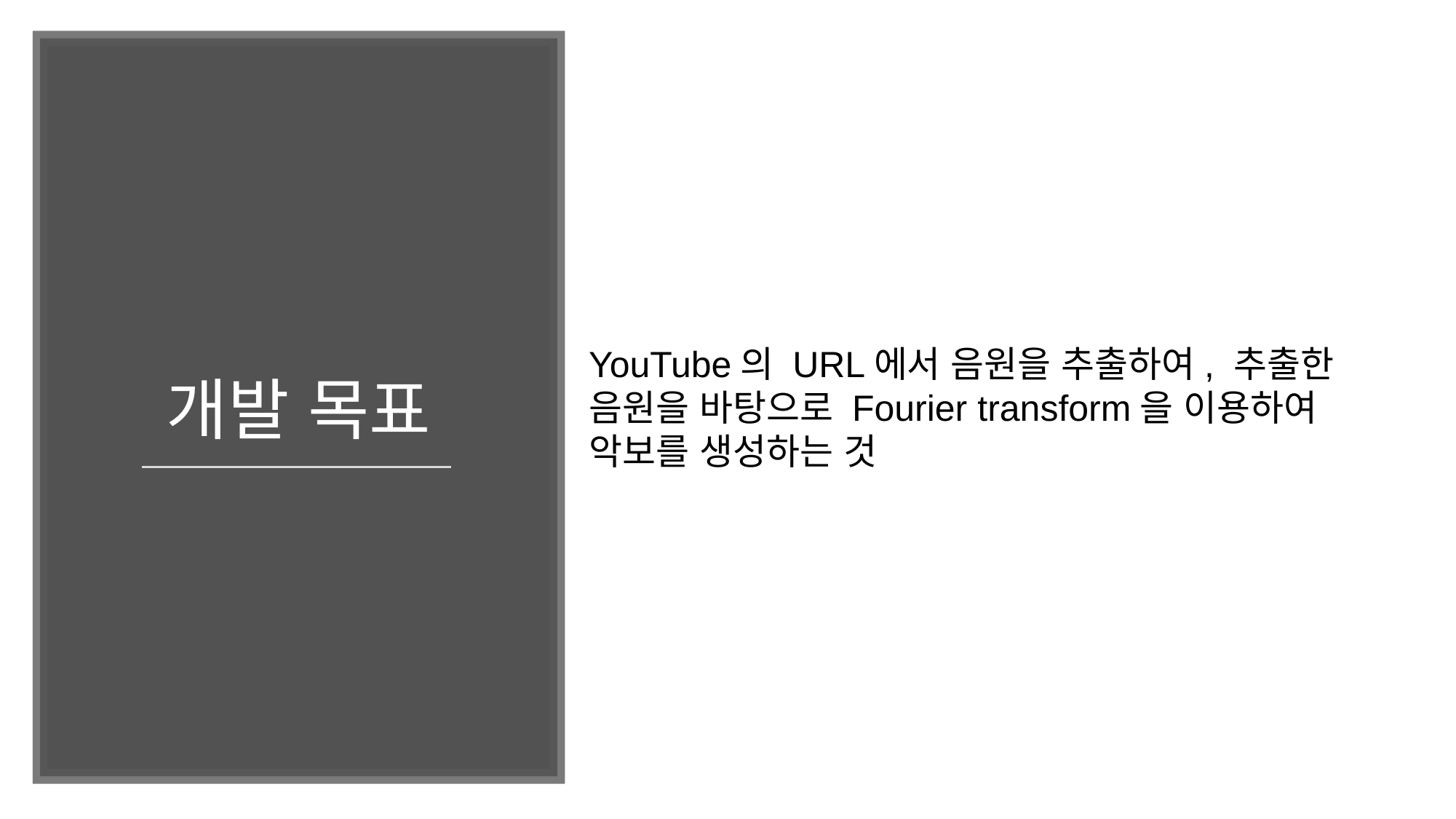

# 개발 목표
YouTube의 URL에서 음원을 추출하여, 추출한 음원을 바탕으로 Fourier transform을 이용하여 악보를 생성하는 것